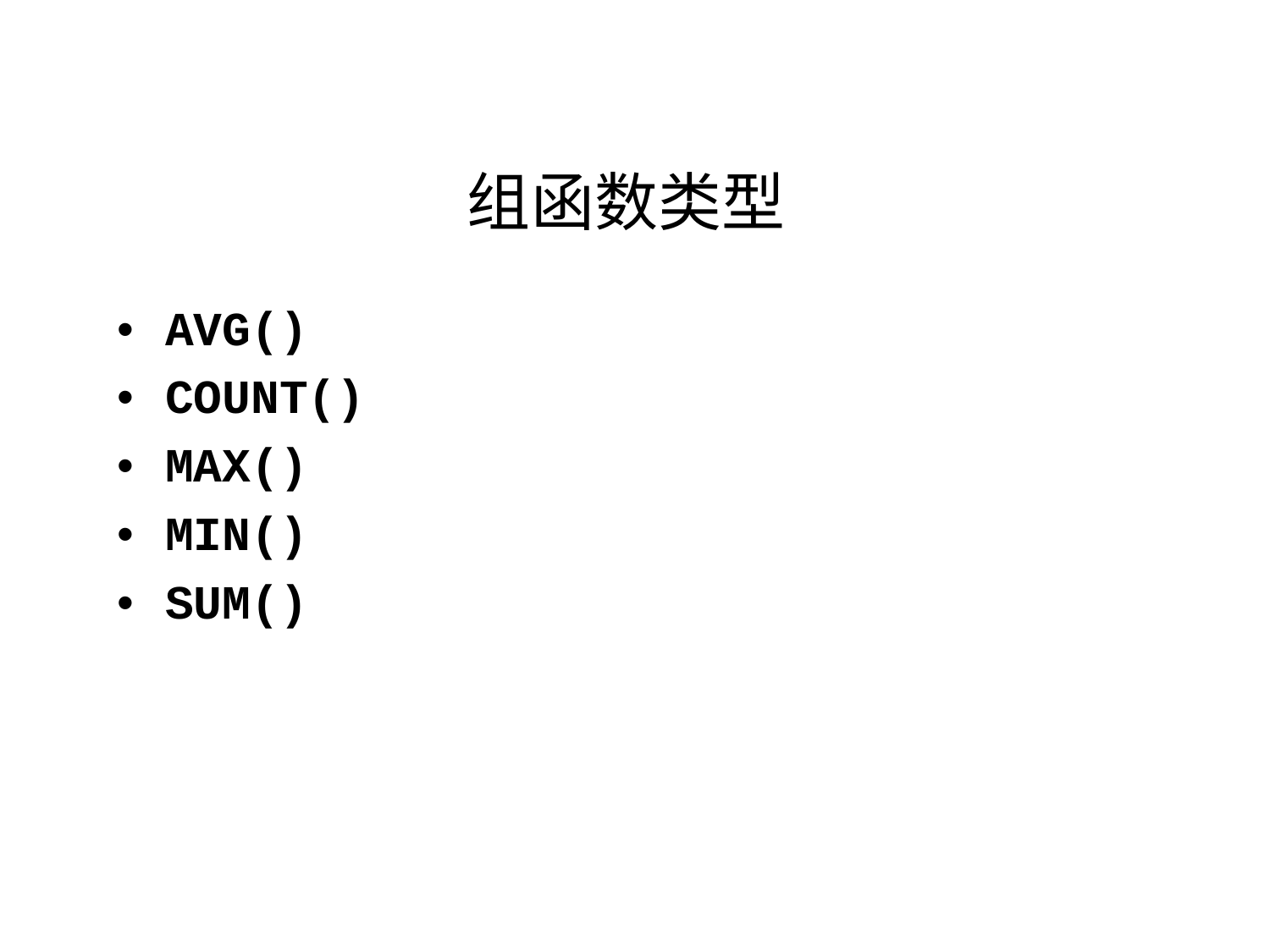

组函数类型
• AVG()
• COUNT()
• MAX()
• MIN()
• SUM()